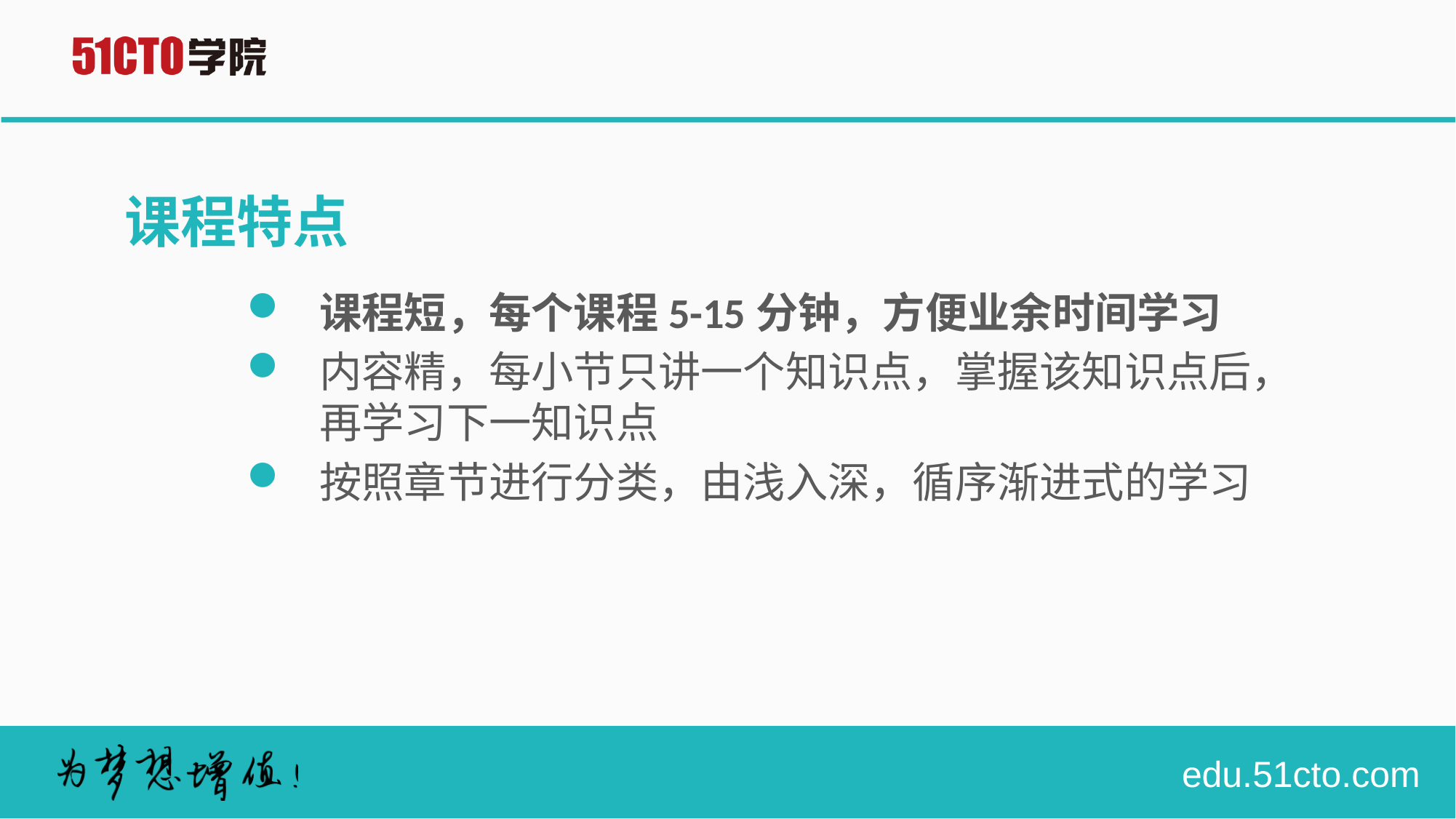

# 课程特点
课程短，每个课程5-15分钟，方便业余时间学习
内容精，每小节只讲一个知识点，掌握该知识点后，再学习下一知识点
按照章节进行分类，由浅入深，循序渐进式的学习